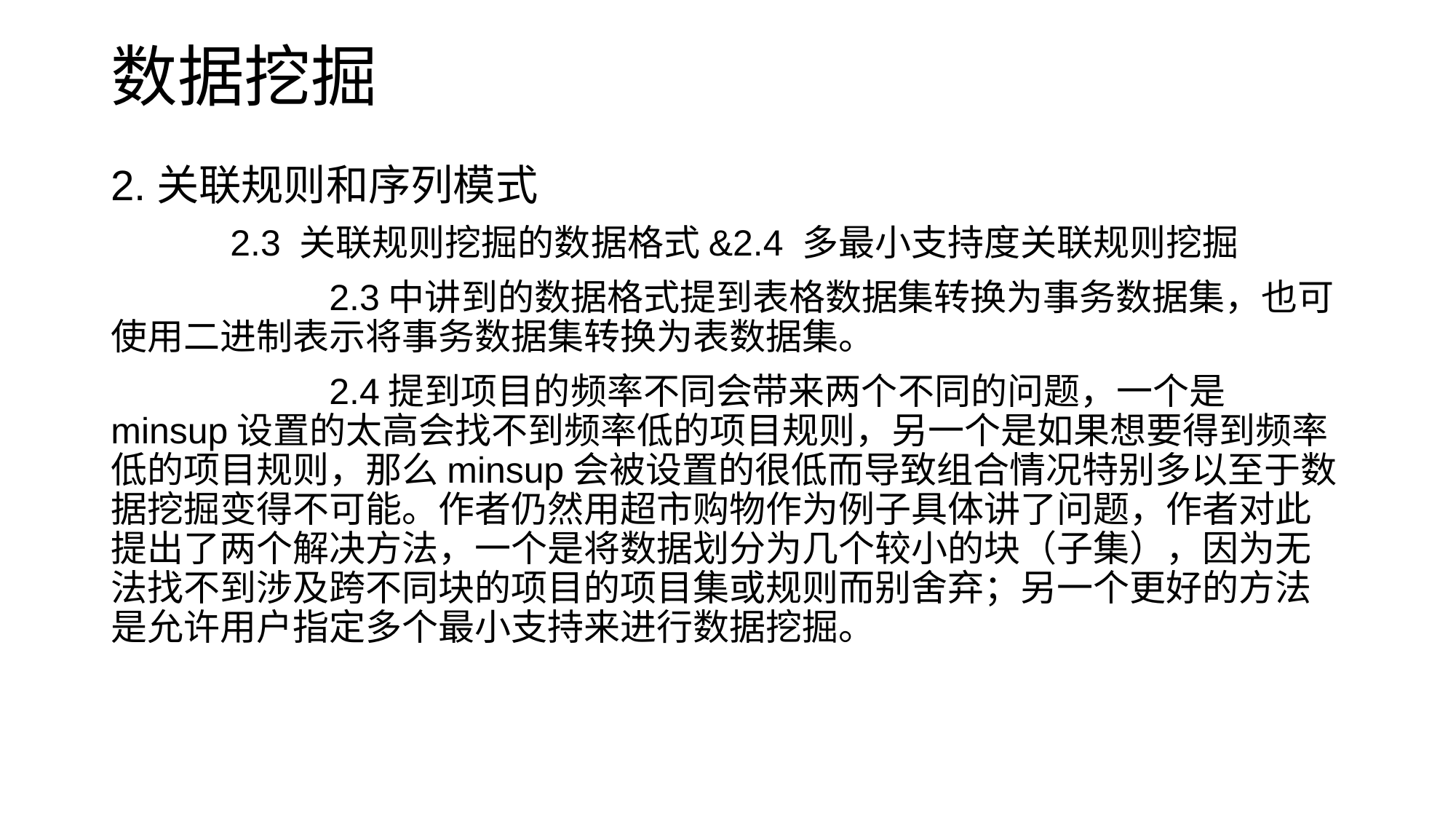

数据挖掘
2.关联规则和序列模式
	 2.3 关联规则挖掘的数据格式&2.4 多最小支持度关联规则挖掘
		2.3中讲到的数据格式提到表格数据集转换为事务数据集，也可使用二进制表示将事务数据集转换为表数据集。
		2.4提到项目的频率不同会带来两个不同的问题，一个是minsup设置的太高会找不到频率低的项目规则，另一个是如果想要得到频率低的项目规则，那么minsup会被设置的很低而导致组合情况特别多以至于数据挖掘变得不可能。作者仍然用超市购物作为例子具体讲了问题，作者对此提出了两个解决方法，一个是将数据划分为几个较小的块（子集），因为无法找不到涉及跨不同块的项目的项目集或规则而别舍弃；另一个更好的方法是允许用户指定多个最小支持来进行数据挖掘。